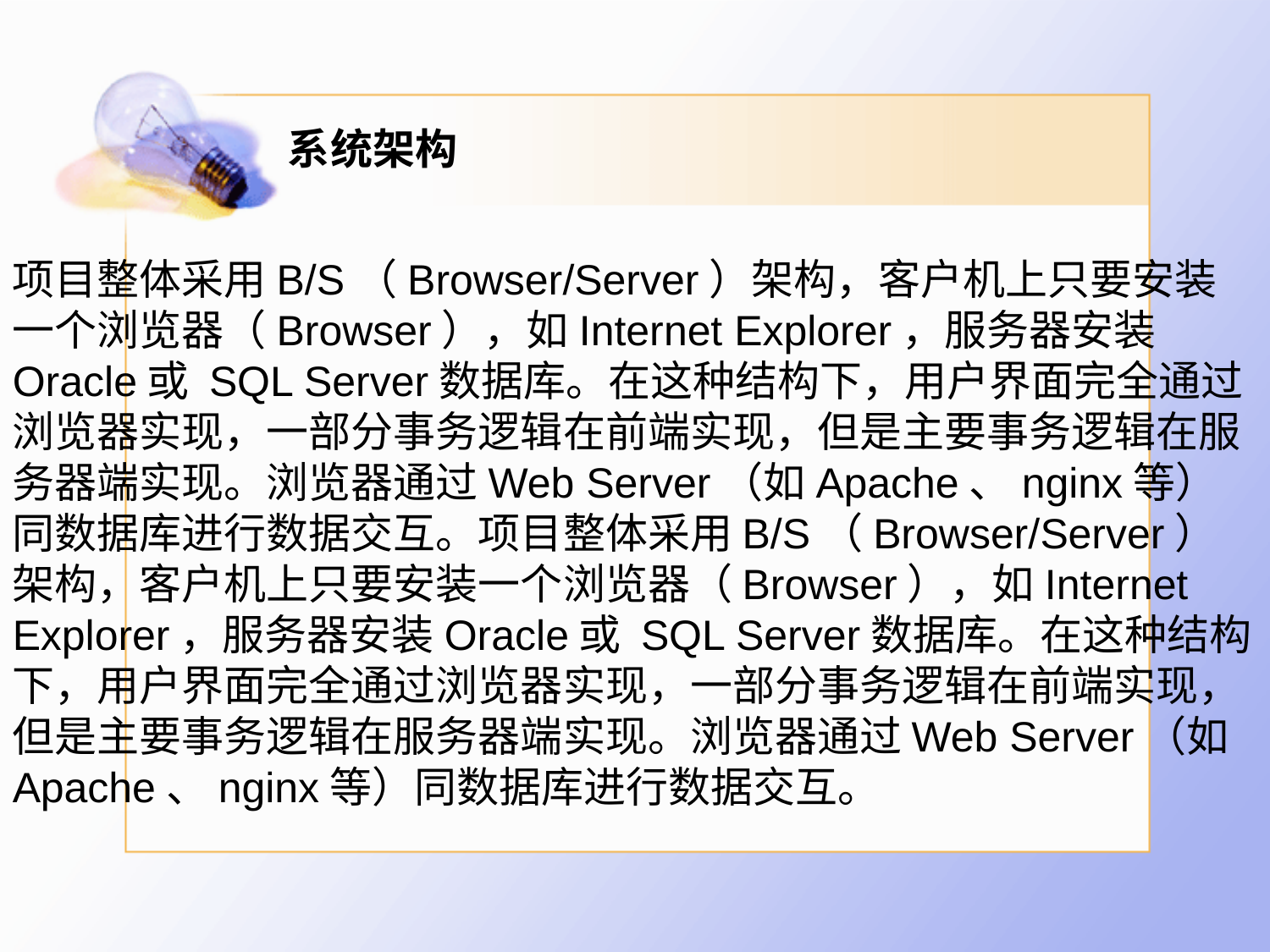

# 系统架构
项目整体采用B/S（Browser/Server）架构，客户机上只要安装一个浏览器（Browser），如Internet Explorer，服务器安装Oracle或 SQL Server数据库。在这种结构下，用户界面完全通过浏览器实现，一部分事务逻辑在前端实现，但是主要事务逻辑在服务器端实现。浏览器通过Web Server（如Apache、nginx等）同数据库进行数据交互。项目整体采用B/S（Browser/Server）架构，客户机上只要安装一个浏览器（Browser），如Internet Explorer，服务器安装Oracle或 SQL Server数据库。在这种结构下，用户界面完全通过浏览器实现，一部分事务逻辑在前端实现，但是主要事务逻辑在服务器端实现。浏览器通过Web Server（如Apache、nginx等）同数据库进行数据交互。